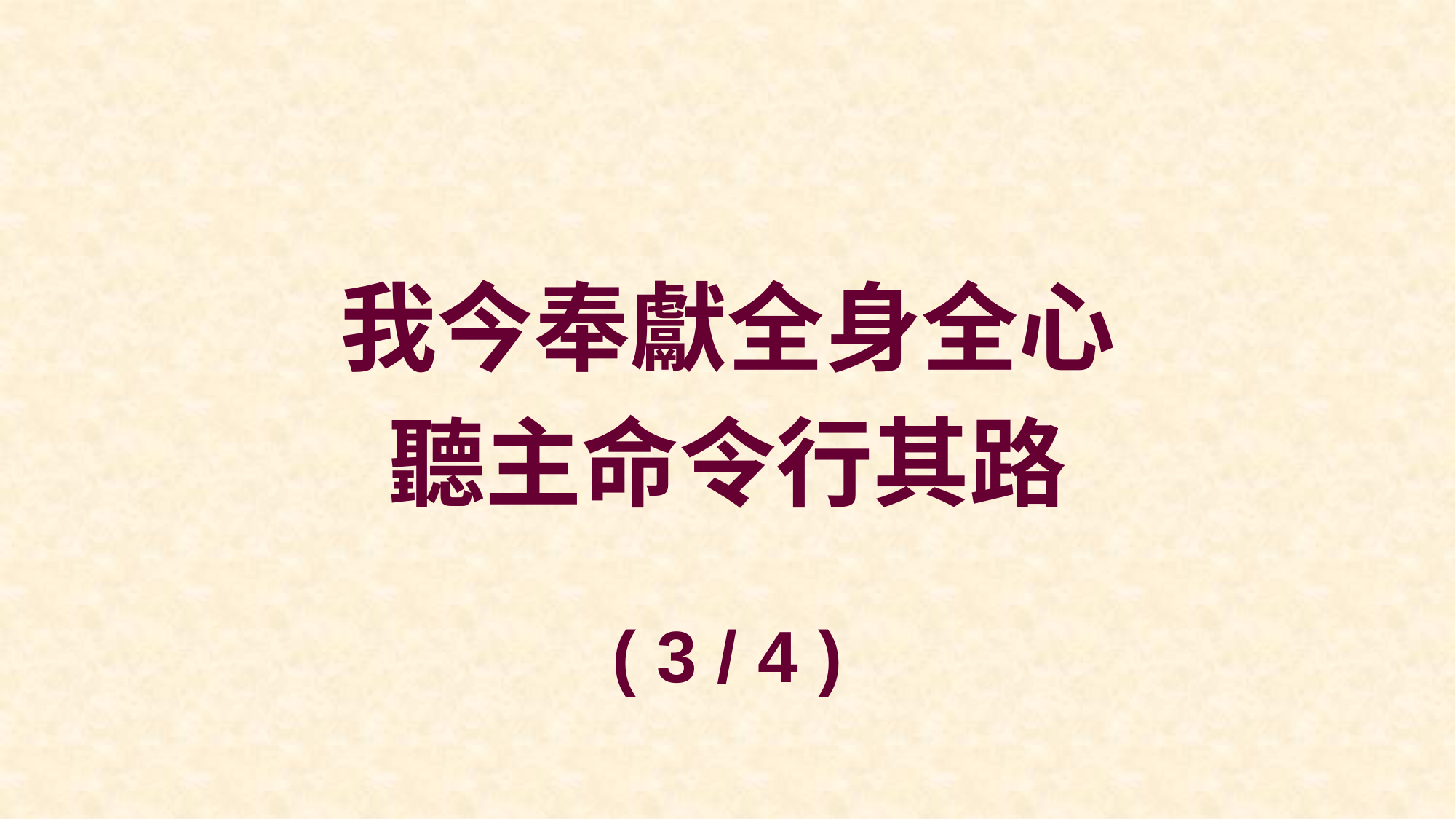

我今奉獻全身全心
聽主命令行其路
( 3 / 4 )